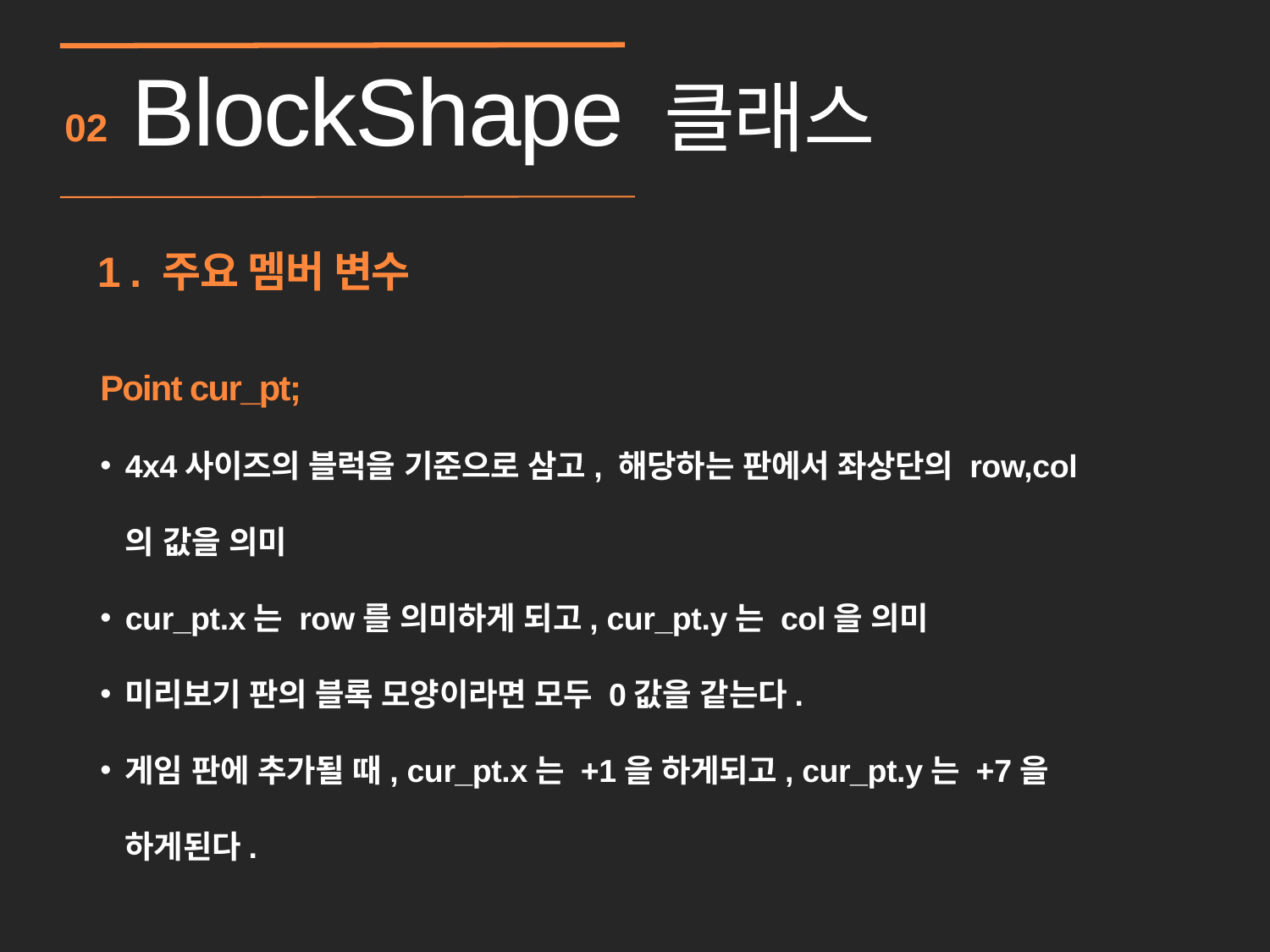

BlockShape 클래스
02
1 . 주요 멤버 변수
Point cur_pt;
4x4사이즈의 블럭을 기준으로 삼고, 해당하는 판에서 좌상단의 row,col의 값을 의미
cur_pt.x는 row를 의미하게 되고, cur_pt.y는 col을 의미
미리보기 판의 블록 모양이라면 모두 0값을 같는다.
게임 판에 추가될 때, cur_pt.x는 +1을 하게되고, cur_pt.y는 +7을 하게된다.